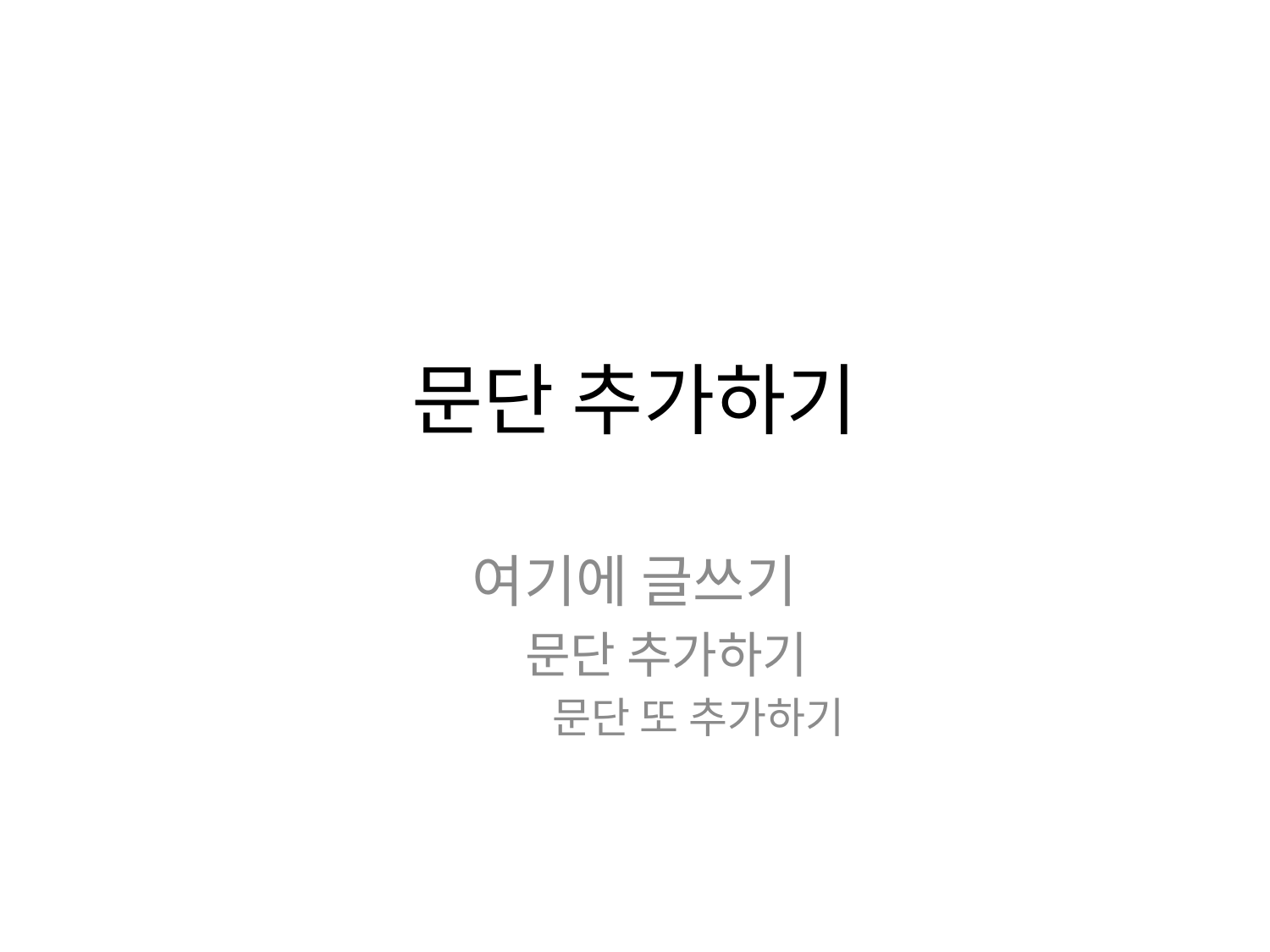

# 문단 추가하기
여기에 글쓰기
문단 추가하기
문단 또 추가하기